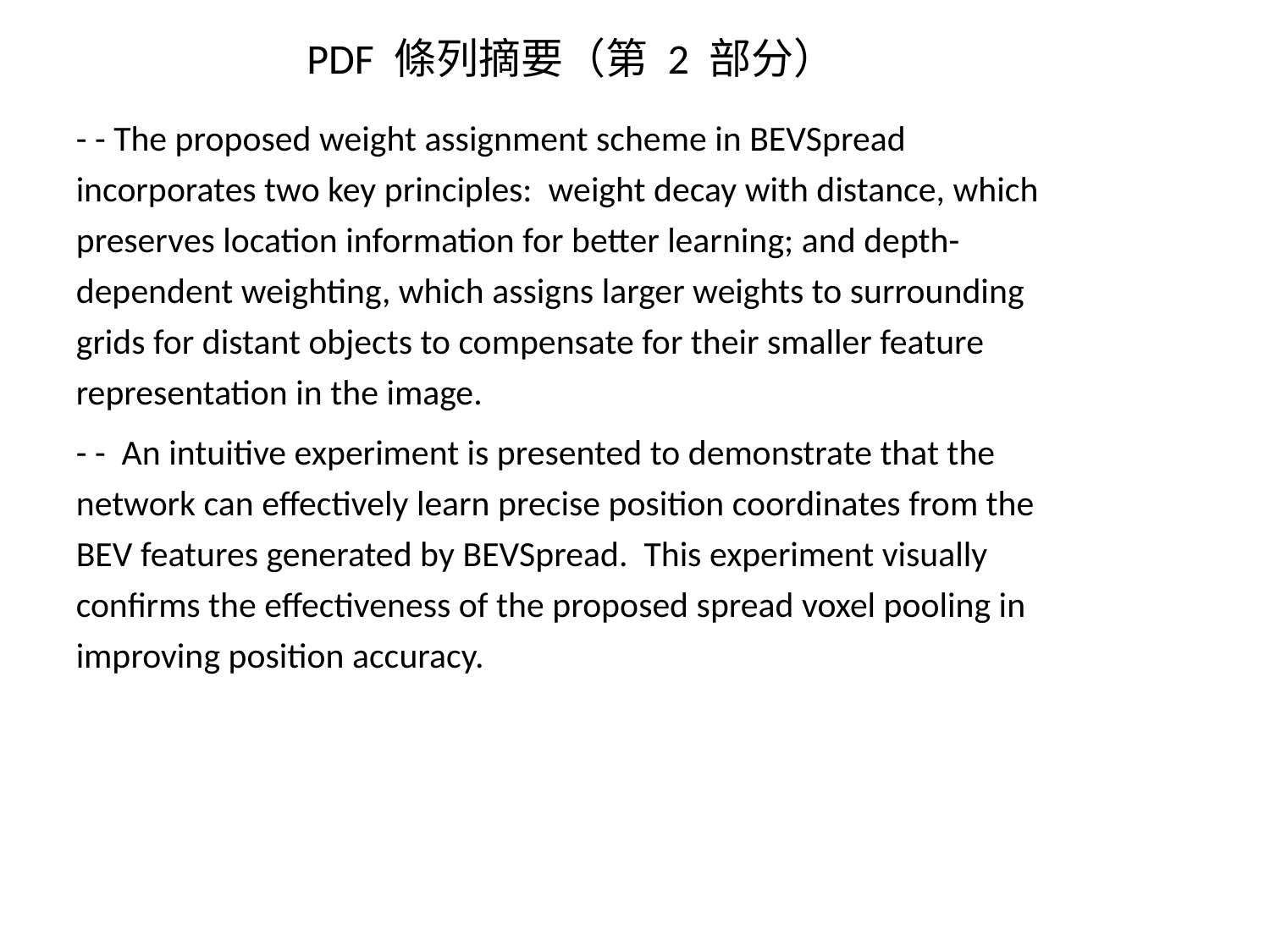

PDF 條列摘要（第 2 部分）

- - The proposed weight assignment scheme in BEVSpread incorporates two key principles:  weight decay with distance, which preserves location information for better learning; and depth-dependent weighting, which assigns larger weights to surrounding grids for distant objects to compensate for their smaller feature representation in the image.
- -  An intuitive experiment is presented to demonstrate that the network can effectively learn precise position coordinates from the BEV features generated by BEVSpread.  This experiment visually confirms the effectiveness of the proposed spread voxel pooling in improving position accuracy.